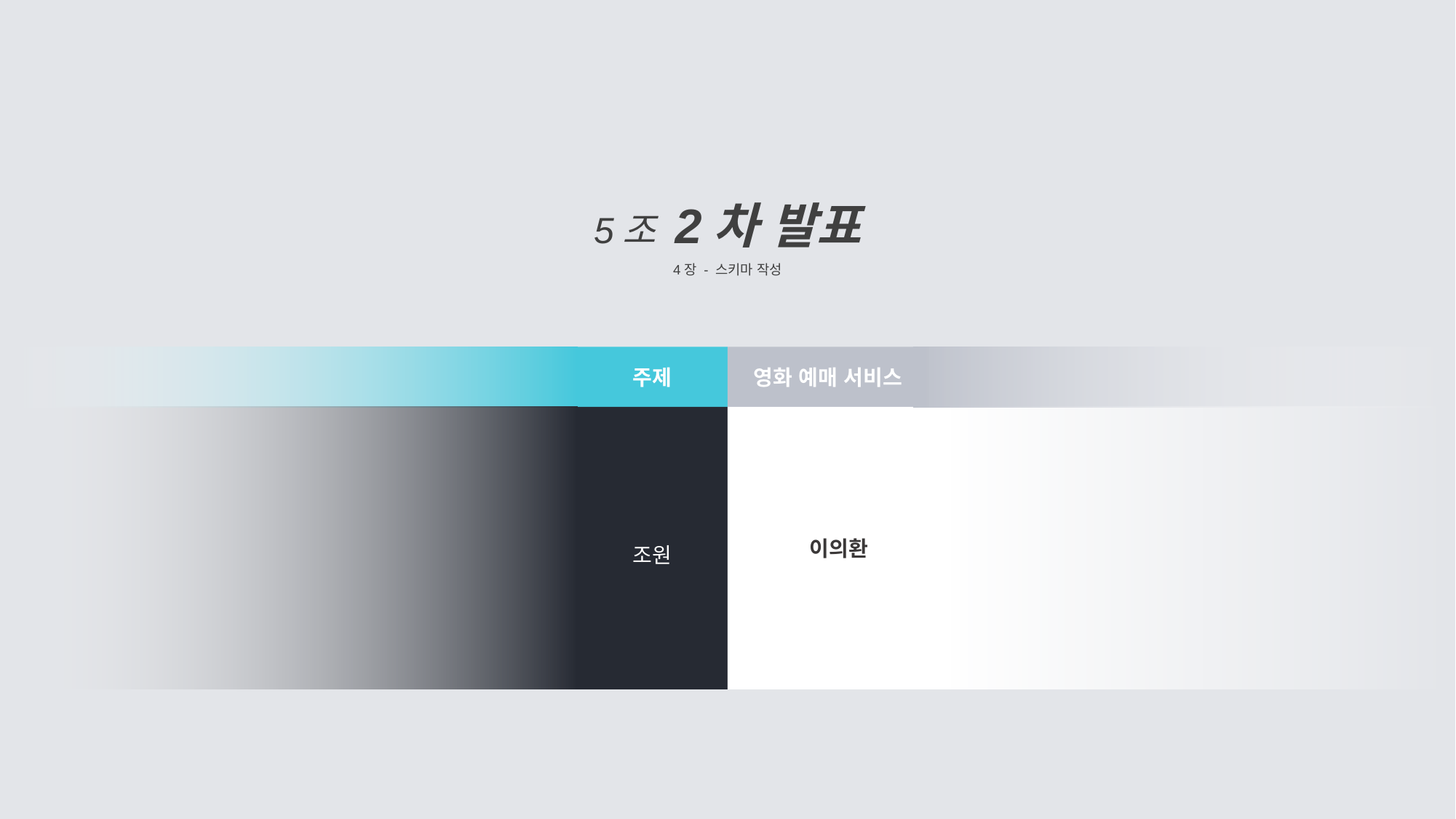

5조 2차 발표
4장 - 스키마 작성

주제
영화 예매 서비스

조원
이의환